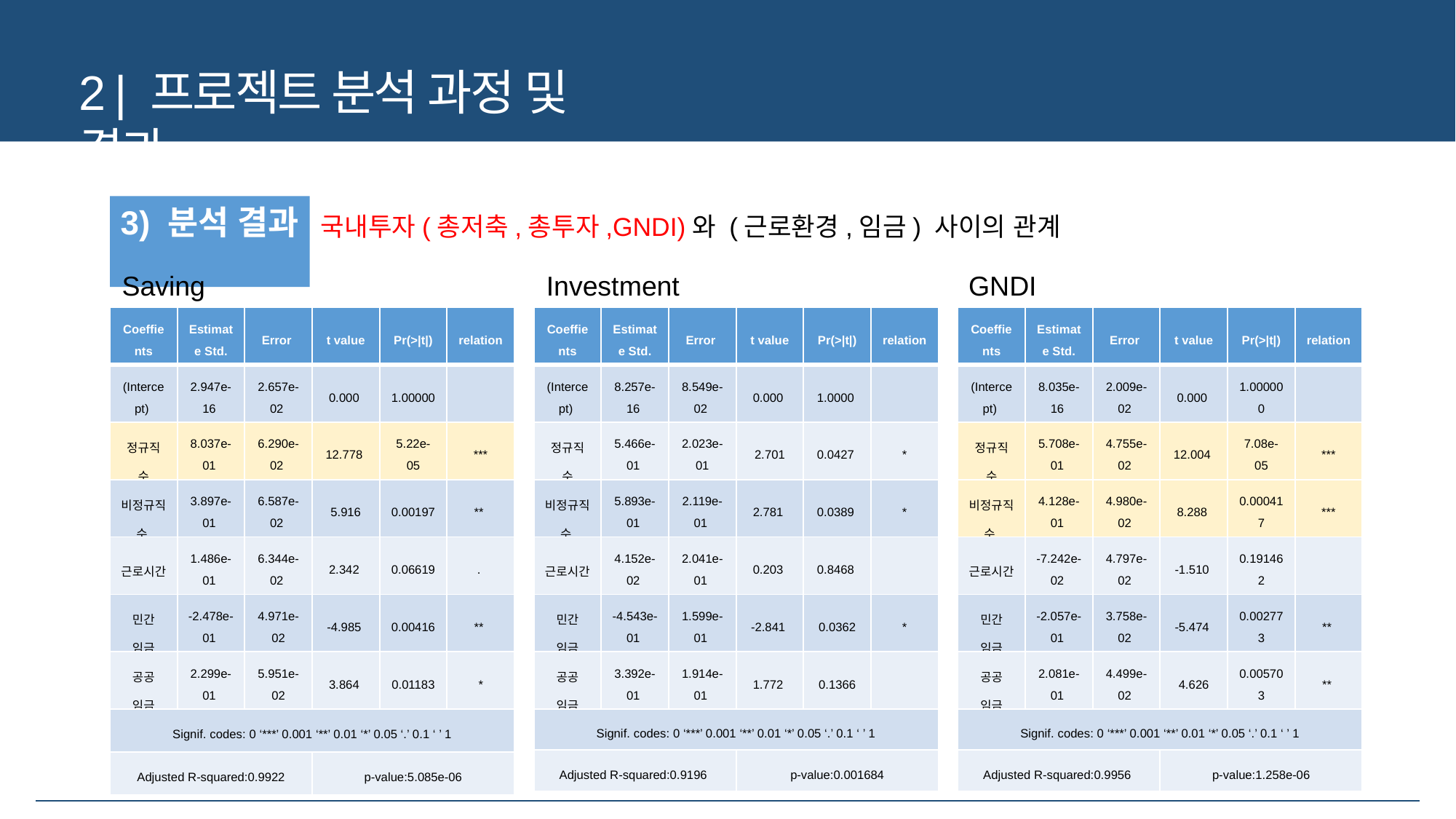

2 | 프로젝트 분석 과정 및 결과
3) 분석 결과
국내투자(총저축,총투자,GNDI)와 (근로환경,임금) 사이의 관계
Saving
Investment
GNDI
| Coeffients | Estimate Std. | Error | t value | Pr(>|t|) | relation |
| --- | --- | --- | --- | --- | --- |
| (Intercept) | 2.947e-16 | 2.657e-02 | 0.000 | 1.00000 |  |
| 정규직 수 | 8.037e-01 | 6.290e-02 | 12.778 | 5.22e-05 | \*\*\* |
| 비정규직 수 | 3.897e-01 | 6.587e-02 | 5.916 | 0.00197 | \*\* |
| 근로시간 | 1.486e-01 | 6.344e-02 | 2.342 | 0.06619 | . |
| 민간 임금 | -2.478e-01 | 4.971e-02 | -4.985 | 0.00416 | \*\* |
| 공공 임금 | 2.299e-01 | 5.951e-02 | 3.864 | 0.01183 | \* |
| Signif. codes: 0 ‘\*\*\*’ 0.001 ‘\*\*’ 0.01 ‘\*’ 0.05 ‘.’ 0.1 ‘ ’ 1 |  |  |  |  |  |
| Adjusted R-squared:0.9922 |  |  | p-value:5.085e-06 |  |  |
| Coeffients | Estimate Std. | Error | t value | Pr(>|t|) | relation |
| --- | --- | --- | --- | --- | --- |
| (Intercept) | 8.257e-16 | 8.549e-02 | 0.000 | 1.0000 |  |
| 정규직 수 | 5.466e-01 | 2.023e-01 | 2.701 | 0.0427 | \* |
| 비정규직 수 | 5.893e-01 | 2.119e-01 | 2.781 | 0.0389 | \* |
| 근로시간 | 4.152e-02 | 2.041e-01 | 0.203 | 0.8468 |  |
| 민간 임금 | -4.543e-01 | 1.599e-01 | -2.841 | 0.0362 | \* |
| 공공 임금 | 3.392e-01 | 1.914e-01 | 1.772 | 0.1366 |  |
| Signif. codes: 0 ‘\*\*\*’ 0.001 ‘\*\*’ 0.01 ‘\*’ 0.05 ‘.’ 0.1 ‘ ’ 1 |  |  |  |  |  |
| Adjusted R-squared:0.9196 |  |  | p-value:0.001684 |  |  |
| Coeffients | Estimate Std. | Error | t value | Pr(>|t|) | relation |
| --- | --- | --- | --- | --- | --- |
| (Intercept) | 8.035e-16 | 2.009e-02 | 0.000 | 1.000000 |  |
| 정규직 수 | 5.708e-01 | 4.755e-02 | 12.004 | 7.08e-05 | \*\*\* |
| 비정규직 수 | 4.128e-01 | 4.980e-02 | 8.288 | 0.000417 | \*\*\* |
| 근로시간 | -7.242e-02 | 4.797e-02 | -1.510 | 0.191462 |  |
| 민간 임금 | -2.057e-01 | 3.758e-02 | -5.474 | 0.002773 | \*\* |
| 공공 임금 | 2.081e-01 | 4.499e-02 | 4.626 | 0.005703 | \*\* |
| Signif. codes: 0 ‘\*\*\*’ 0.001 ‘\*\*’ 0.01 ‘\*’ 0.05 ‘.’ 0.1 ‘ ’ 1 |  |  |  |  |  |
| Adjusted R-squared:0.9956 |  |  | p-value:1.258e-06 |  |  |